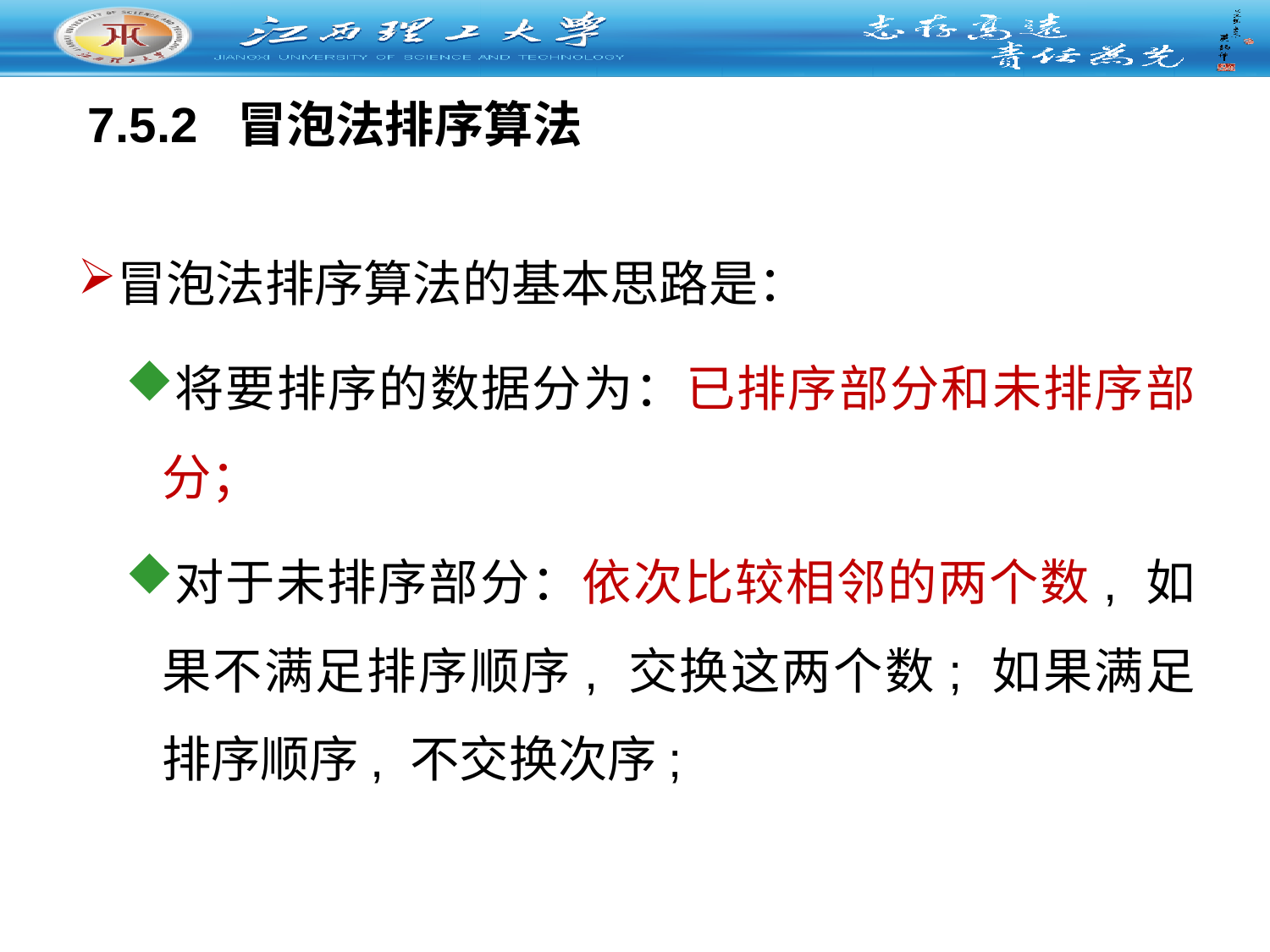

# 7.5.2  冒泡法排序算法
冒泡法排序算法的基本思路是：
将要排序的数据分为：已排序部分和未排序部分；
对于未排序部分：依次比较相邻的两个数, 如果不满足排序顺序, 交换这两个数; 如果满足排序顺序, 不交换次序;